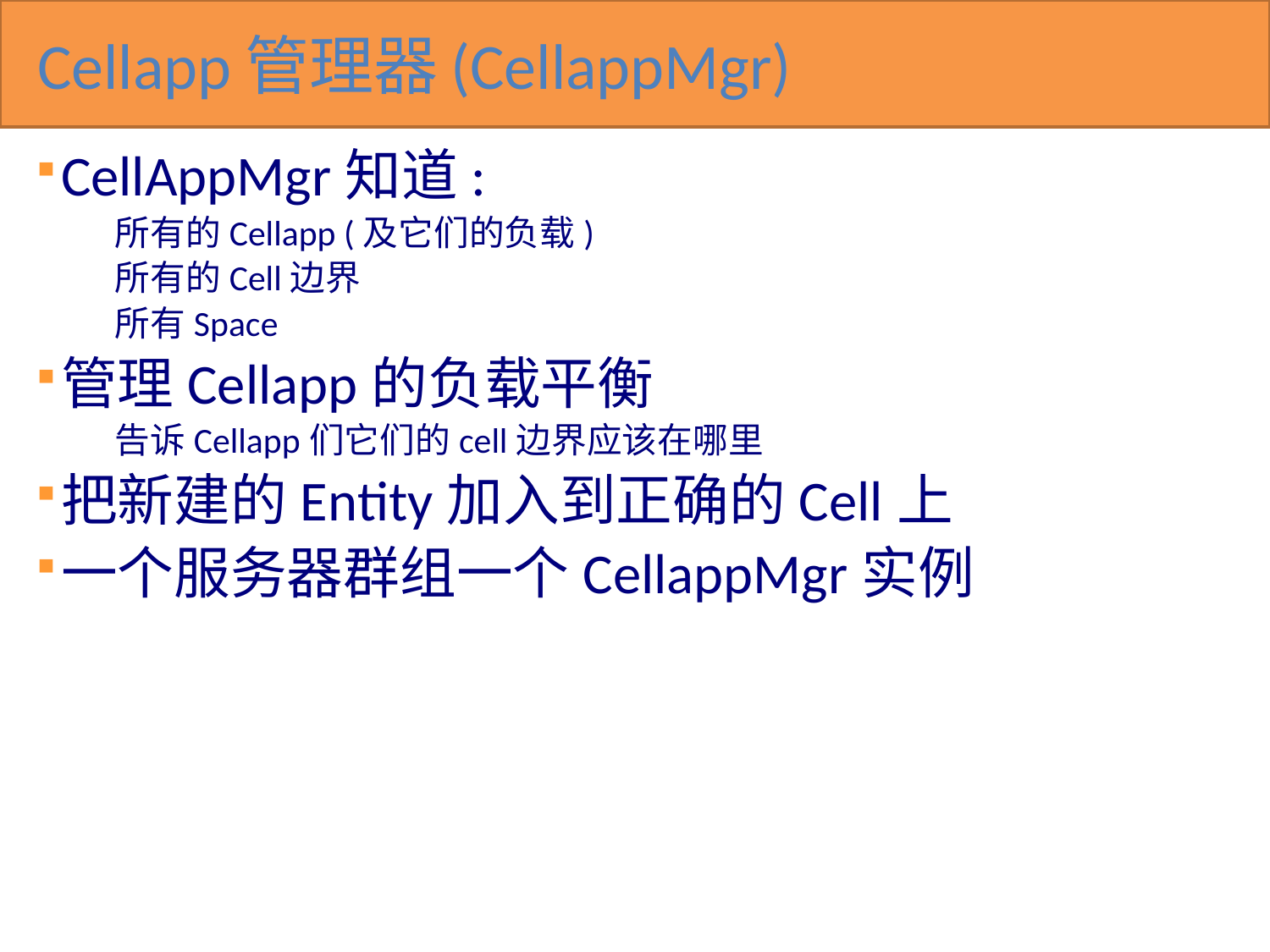

# Cellapp管理器(CellappMgr)
CellAppMgr知道:
         所有的Cellapp (及它们的负载)
         所有的Cell边界
         所有Space
管理Cellapp的负载平衡
         告诉Cellapp们它们的cell边界应该在哪里
把新建的Entity加入到正确的Cell上
一个服务器群组一个CellappMgr实例